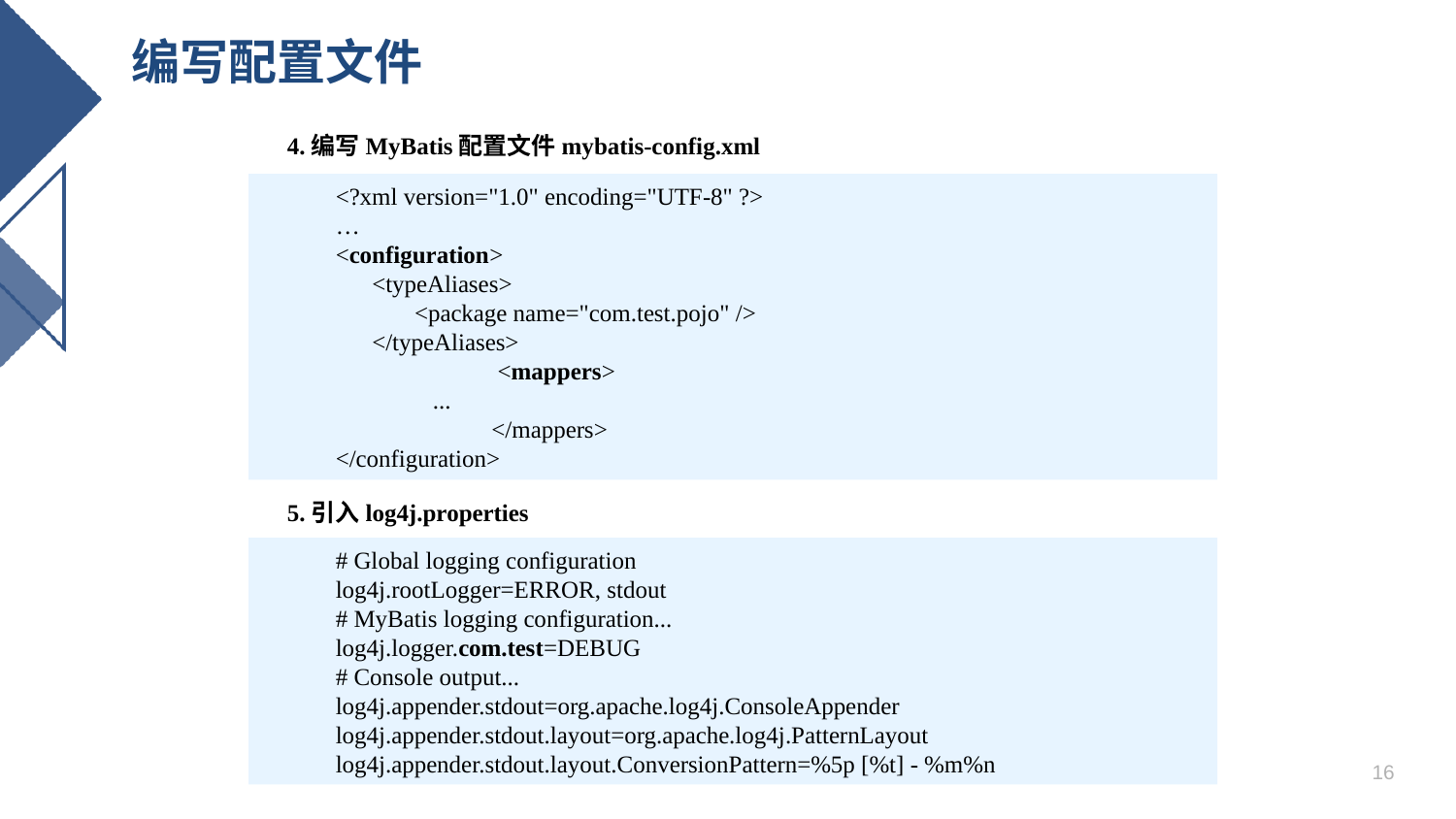

# 编写配置文件
    4.编写MyBatis配置文件mybatis-config.xml
<?xml version="1.0" encoding="UTF-8" ?>
…
<configuration>
      <typeAliases>
             <package name="com.test.pojo" />
      </typeAliases>
	    <mappers>
                ...
	   </mappers>
</configuration>
    5.引入log4j.properties
# Global logging configuration
log4j.rootLogger=ERROR, stdout
# MyBatis logging configuration...
log4j.logger.com.test=DEBUG
# Console output...
log4j.appender.stdout=org.apache.log4j.ConsoleAppender
log4j.appender.stdout.layout=org.apache.log4j.PatternLayout
log4j.appender.stdout.layout.ConversionPattern=%5p [%t] - %m%n
16